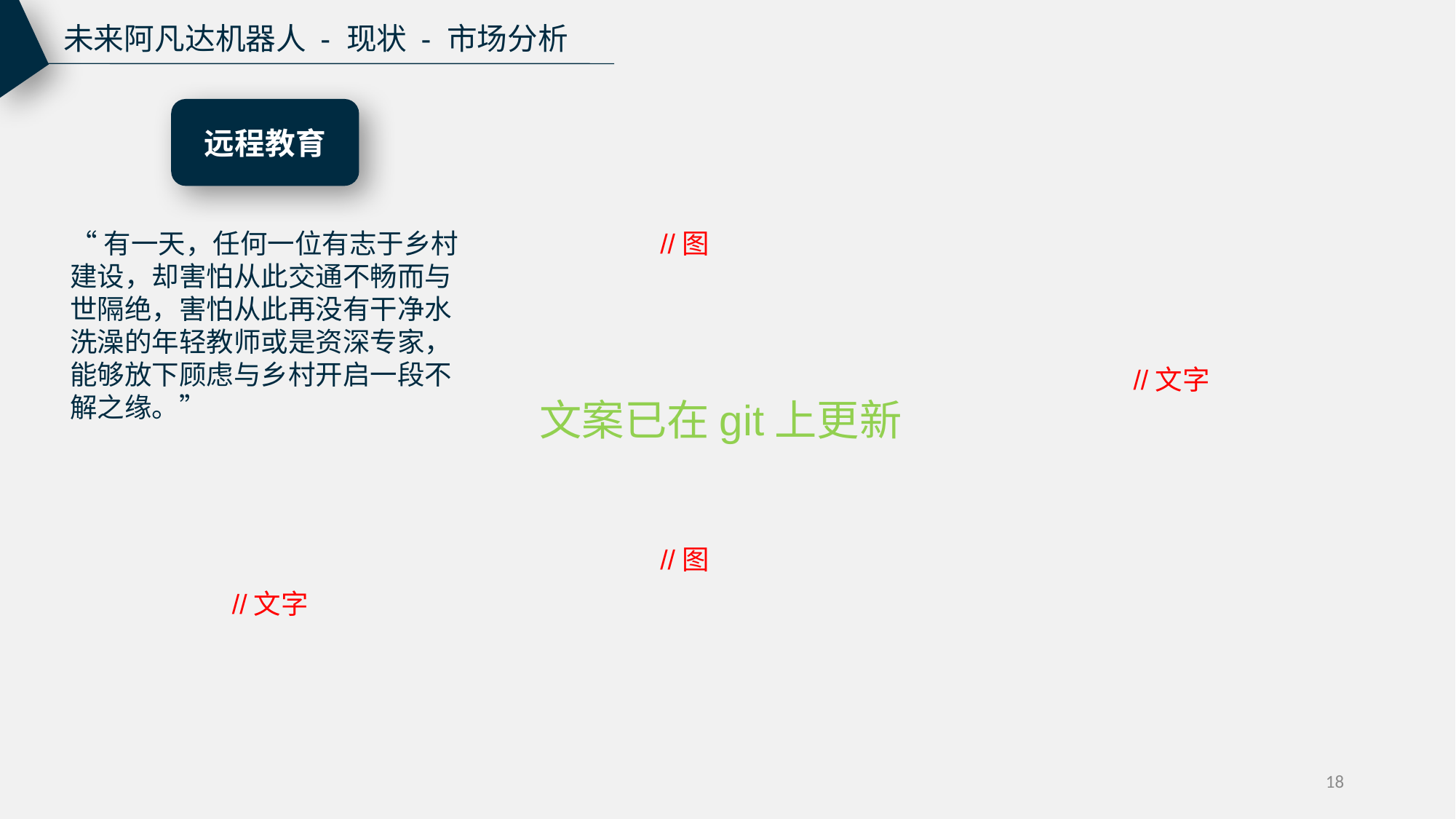

未来阿凡达机器人 - 现状 - 市场分析

远程教育
“有一天，任何一位有志于乡村建设，却害怕从此交通不畅而与世隔绝，害怕从此再没有干净水洗澡的年轻教师或是资深专家，能够放下顾虑与乡村开启一段不解之缘。”
//图
//文字
文案已在git上更新

//图
//文字
18